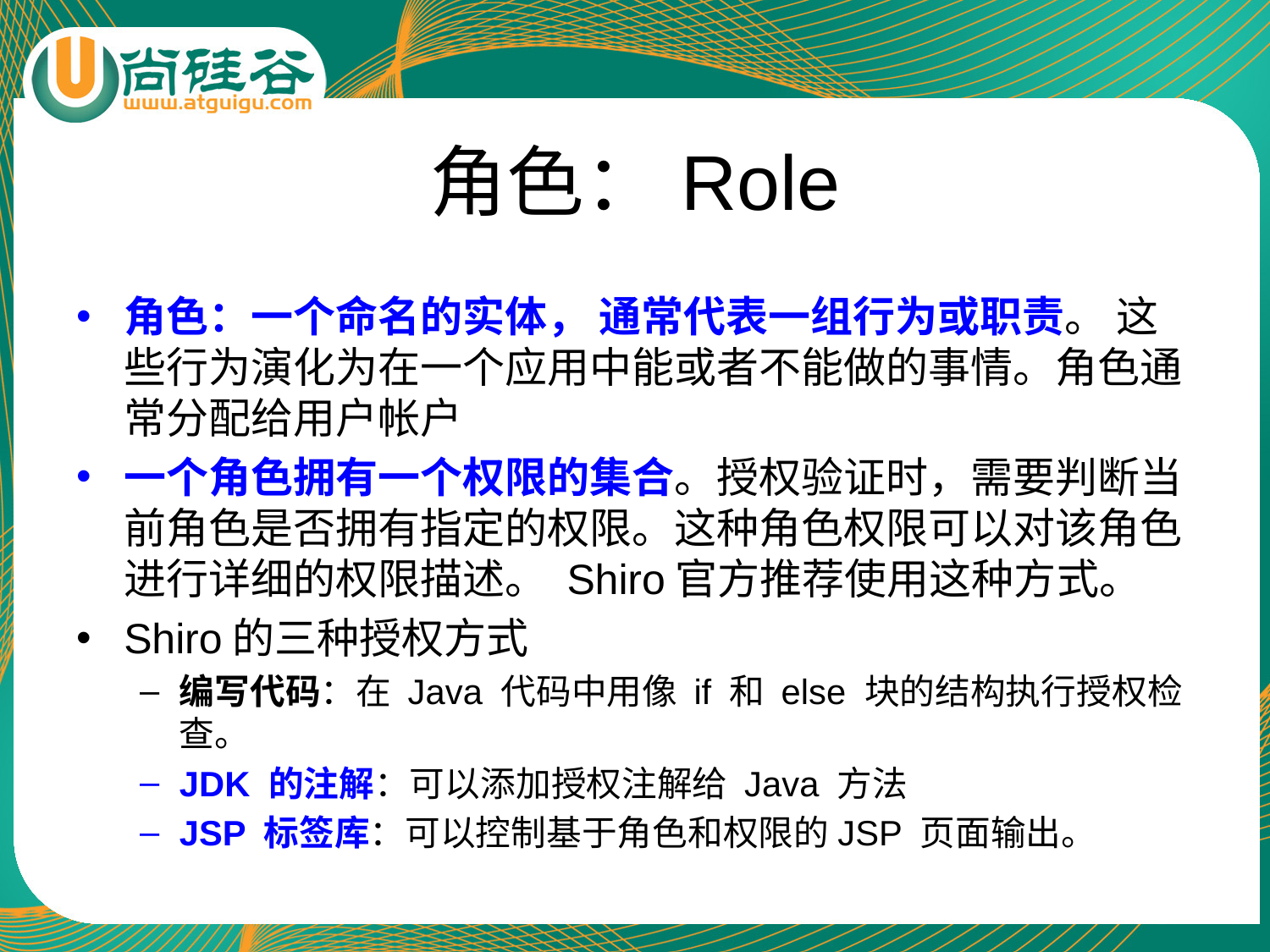

# 角色：Role
角色：一个命名的实体， 通常代表一组行为或职责。 这些行为演化为在一个应用中能或者不能做的事情。角色通常分配给用户帐户
一个角色拥有一个权限的集合。授权验证时，需要判断当前角色是否拥有指定的权限。这种角色权限可以对该角色进行详细的权限描述。 Shiro官方推荐使用这种方式。
Shiro的三种授权方式
编写代码：在 Java 代码中用像 if 和 else 块的结构执行授权检查。
JDK 的注解：可以添加授权注解给 Java 方法
JSP 标签库：可以控制基于角色和权限的JSP 页面输出。